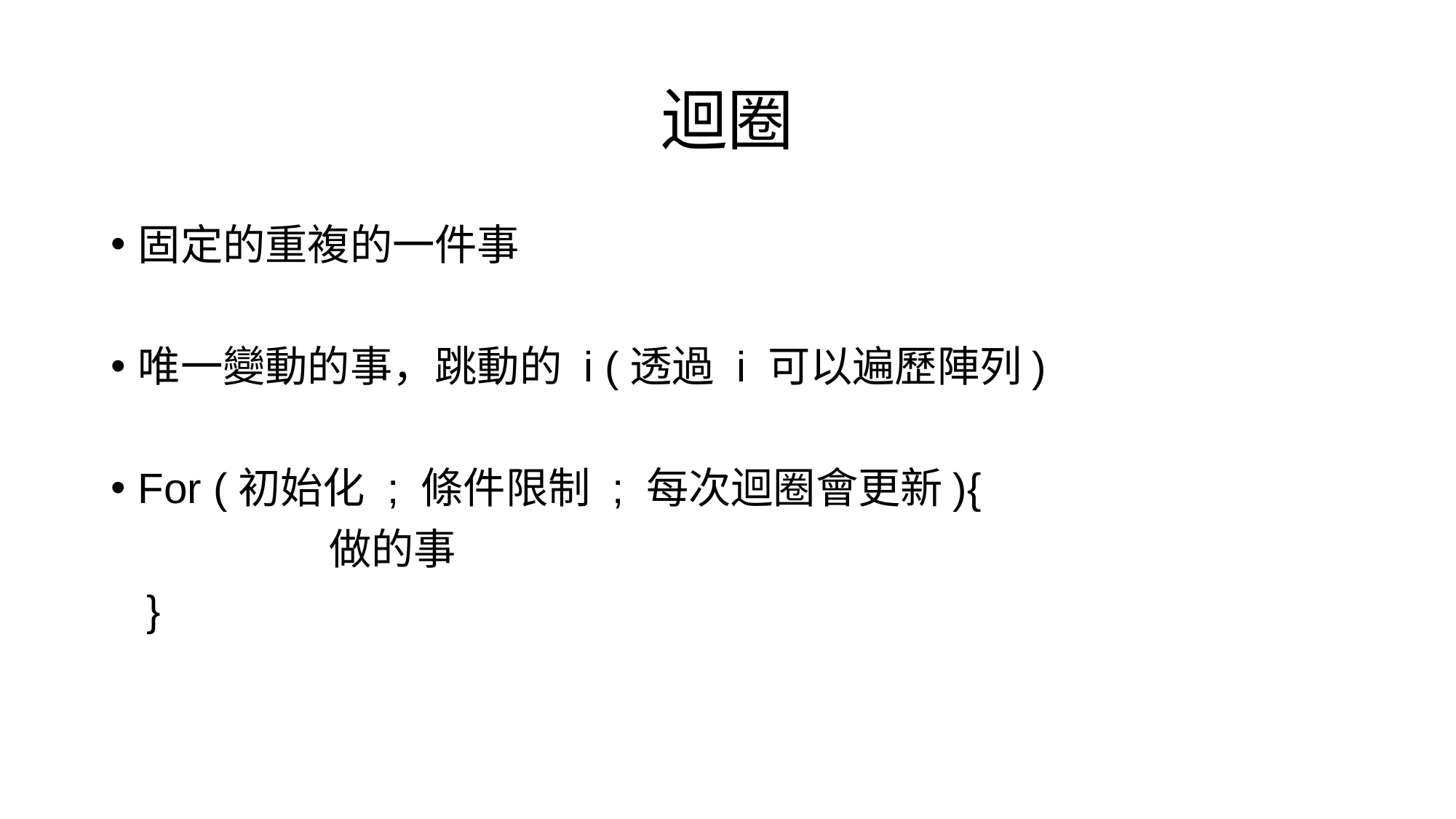

# 迴圈
固定的重複的一件事

唯一變動的事，跳動的 i (透過 i 可以遍歷陣列)

For (初始化 ; 條件限制 ; 每次迴圈會更新){
		做的事
   }